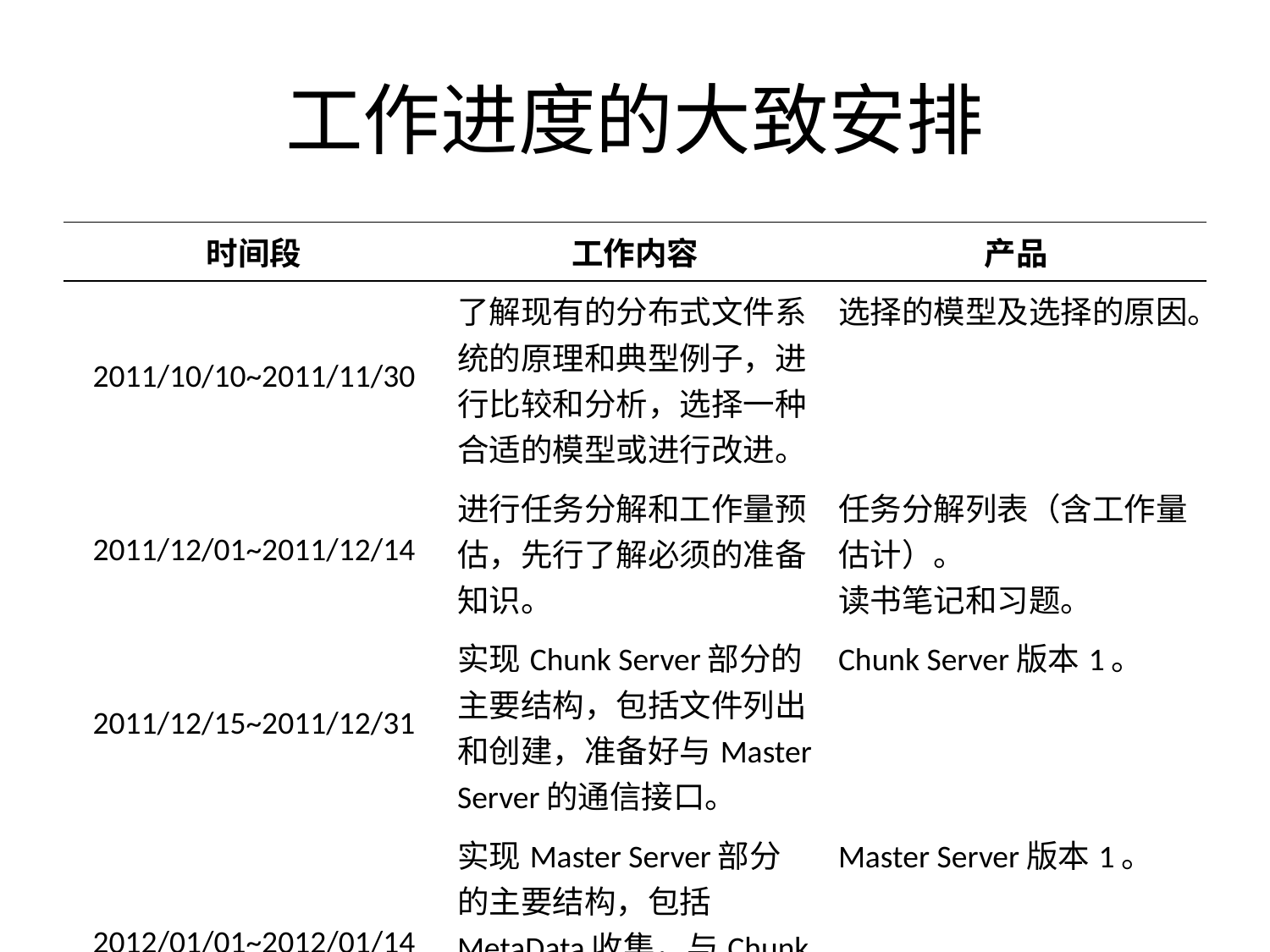

# 工作进度的大致安排
| 时间段 | 工作内容 | 产品 |
| --- | --- | --- |
| 2011/10/10~2011/11/30 | 了解现有的分布式文件系统的原理和典型例子，进行比较和分析，选择一种合适的模型或进行改进。 | 选择的模型及选择的原因。 |
| 2011/12/01~2011/12/14 | 进行任务分解和工作量预估，先行了解必须的准备知识。 | 任务分解列表（含工作量估计）。 读书笔记和习题。 |
| 2011/12/15~2011/12/31 | 实现Chunk Server部分的主要结构，包括文件列出和创建，准备好与Master Server的通信接口。 | Chunk Server版本1。 |
| 2012/01/01~2012/01/14 | 实现Master Server部分的主要结构，包括MetaData收集，与Chunk Server的通信，准备好与Client的通信接口。 | Master Server版本1。 |